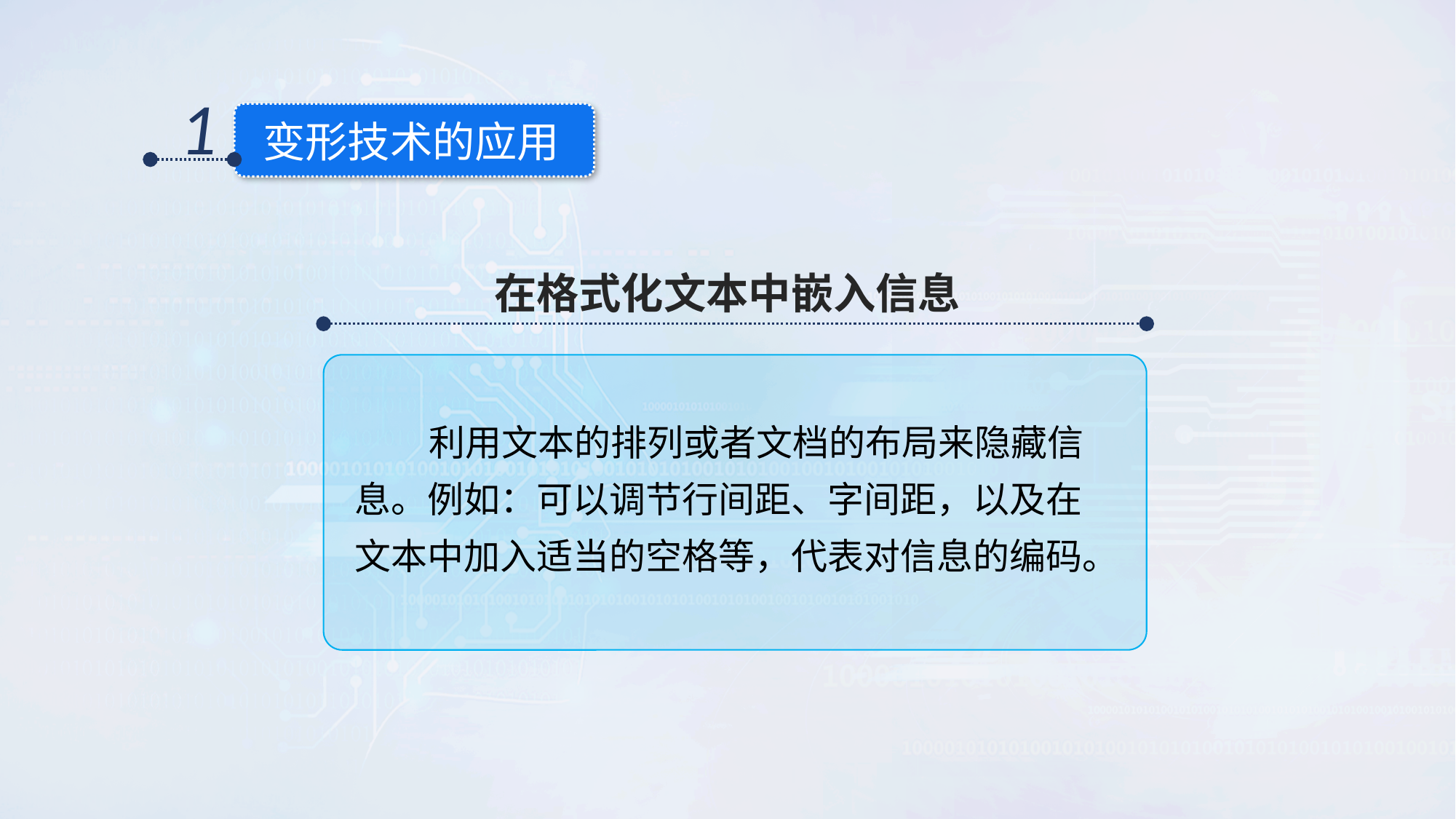

1

变形技术的应用
在格式化文本中嵌入信息

        利用文本的排列或者文档的布局来隐藏信息。例如：可以调节行间距、字间距，以及在文本中加入适当的空格等，代表对信息的编码。